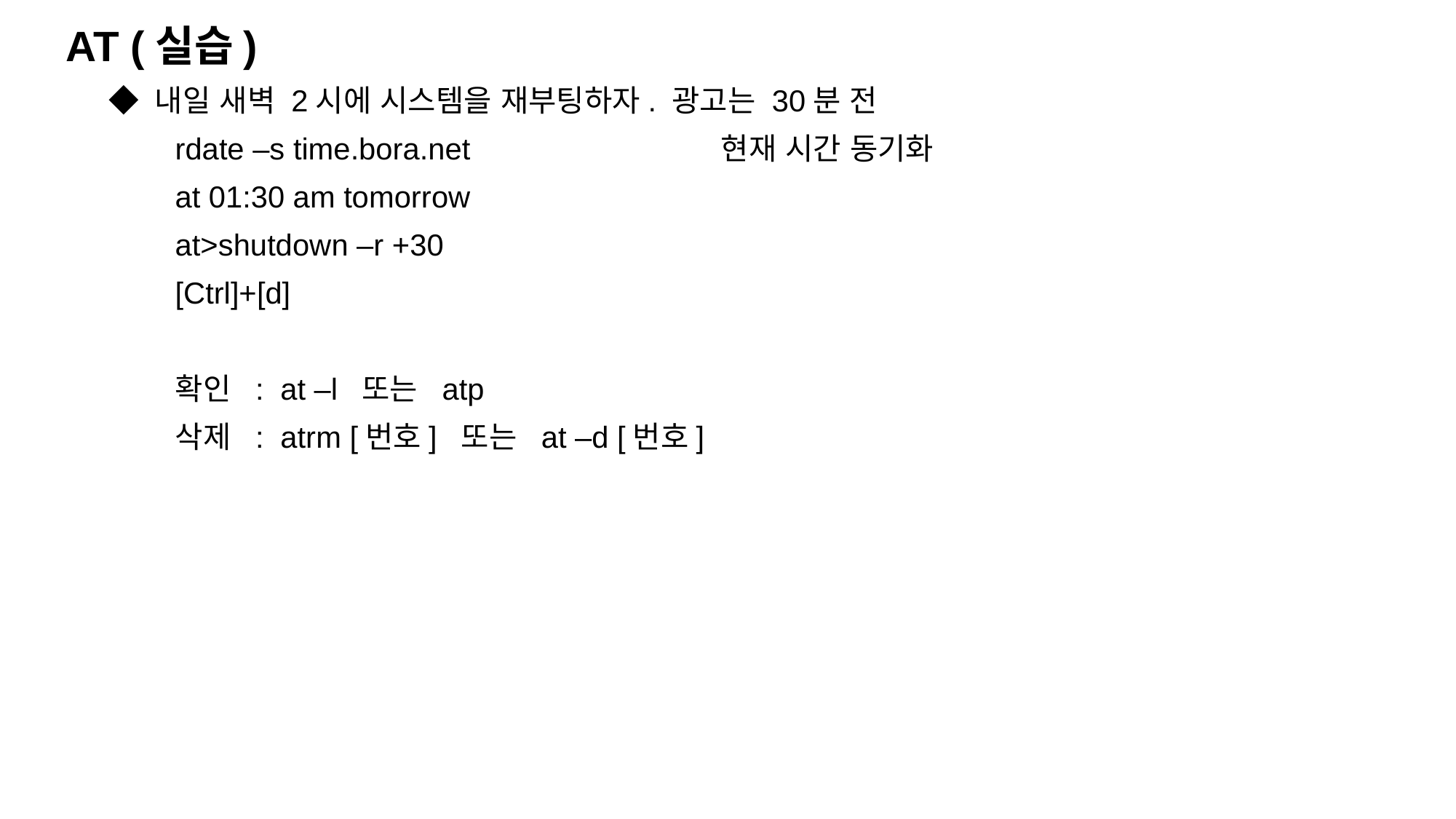

AT (실습)
     ◆ 내일 새벽 2시에 시스템을 재부팅하자. 광고는 30분 전
	rdate –s time.bora.net			현재 시간 동기화
	at 01:30 am tomorrow
	at>shutdown –r +30
	[Ctrl]+[d]

	확인  :  at –l  또는  atp
	삭제  :  atrm [번호]  또는  at –d [번호]